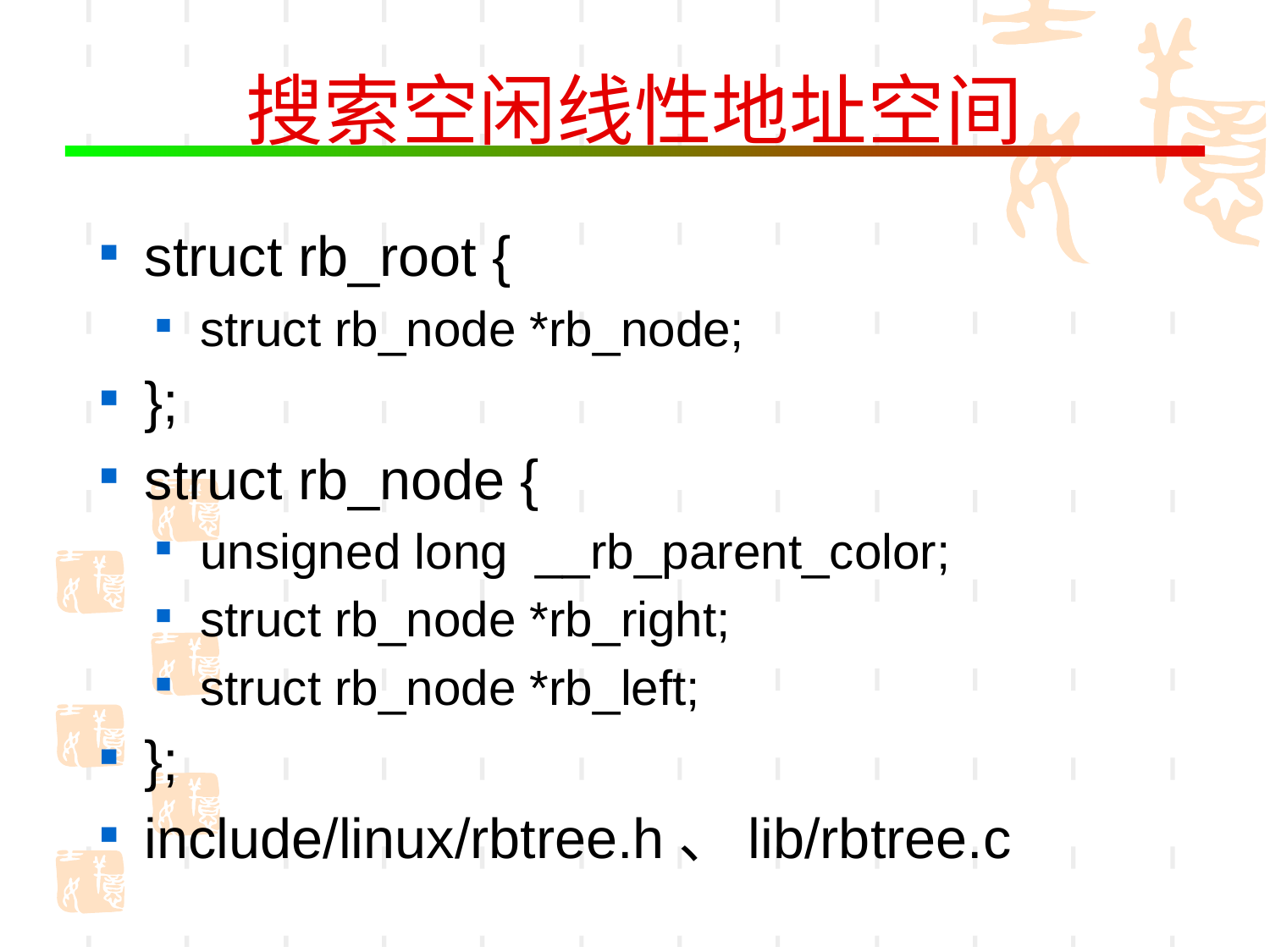

# 搜索空闲线性地址空间
struct rb_root {
struct rb_node *rb_node;
};
struct rb_node {
unsigned long  __rb_parent_color;
struct rb_node *rb_right;
struct rb_node *rb_left;
};
include/linux/rbtree.h、lib/rbtree.c